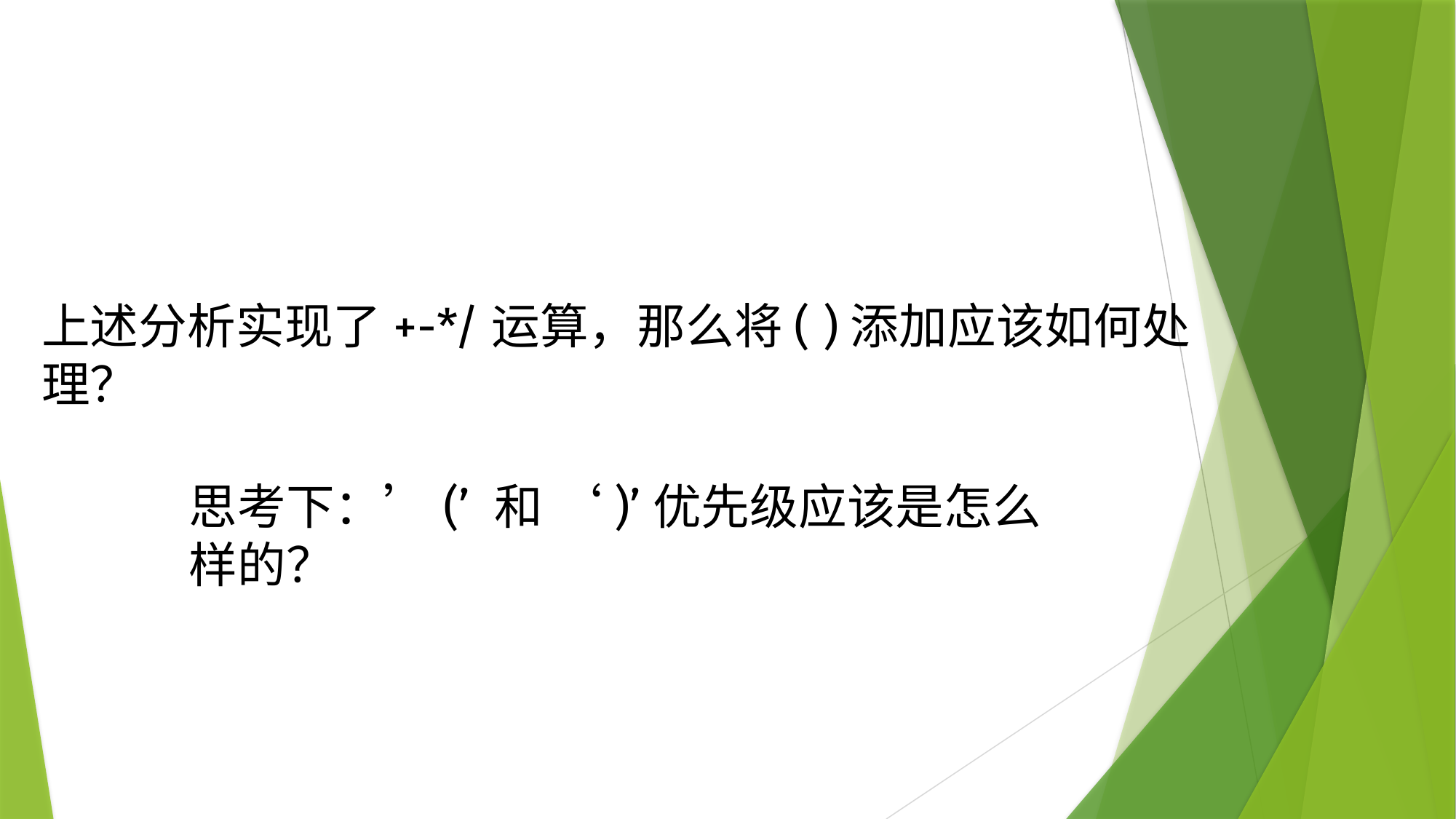

上述分析实现了+-*/运算，那么将( )添加应该如何处理？
思考下：’(’ 和 ‘)’优先级应该是怎么样的？